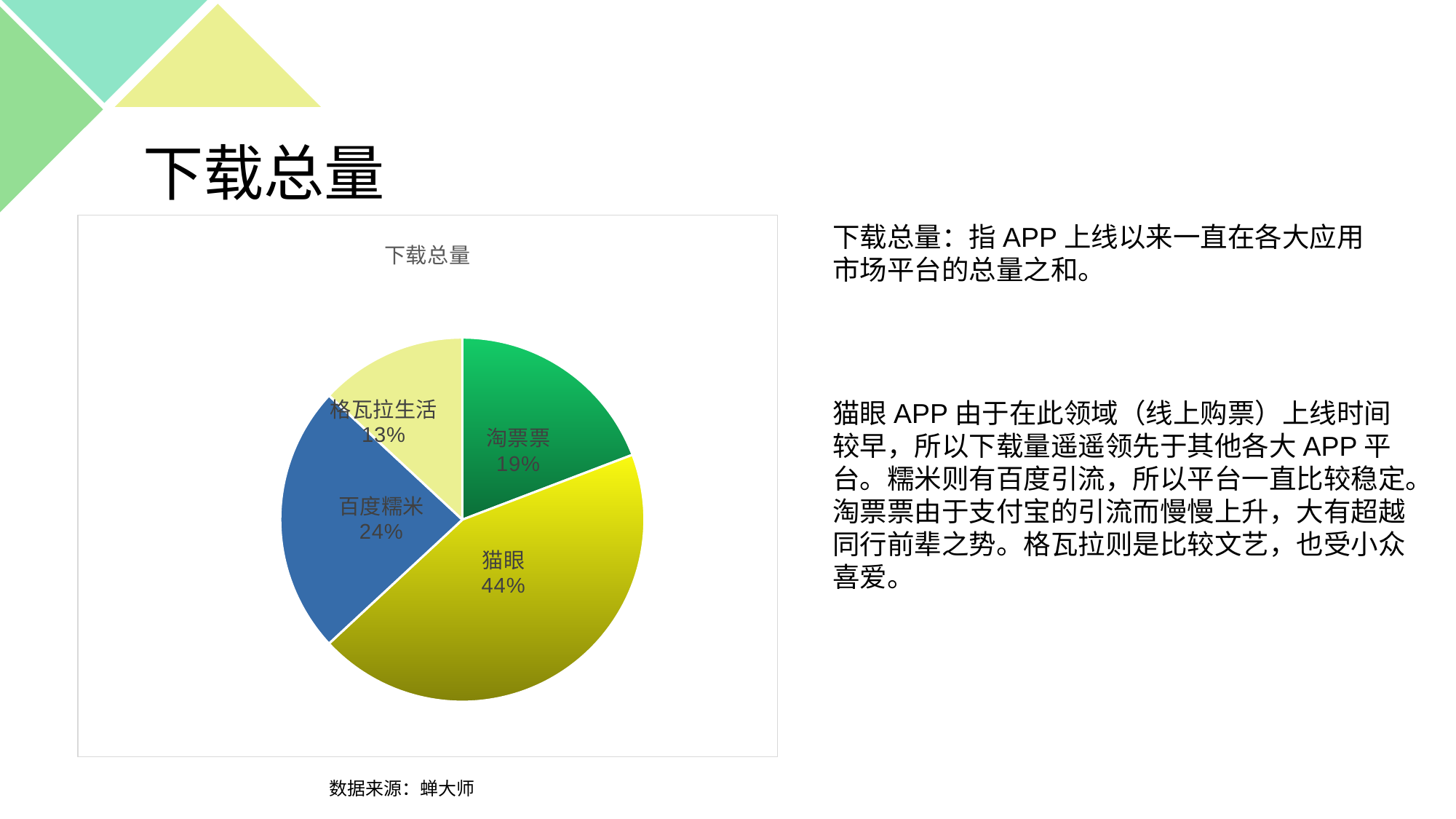

# 下载总量

### Chart: 下载总量

| Category | 下载量 |
|---|---|
| 淘票票 | 0.191025994064892 |
| 猫眼 | 0.436380215950577 |
| 百度糯米 | 0.237212027535553 |
| 格瓦拉生活 | 0.13 |
下载总量：指APP上线以来一直在各大应用市场平台的总量之和。

猫眼APP由于在此领域（线上购票）上线时间较早，所以下载量遥遥领先于其他各大APP平台。糯米则有百度引流，所以平台一直比较稳定。淘票票由于支付宝的引流而慢慢上升，大有超越同行前辈之势。格瓦拉则是比较文艺，也受小众喜爱。
数据来源：蝉大师